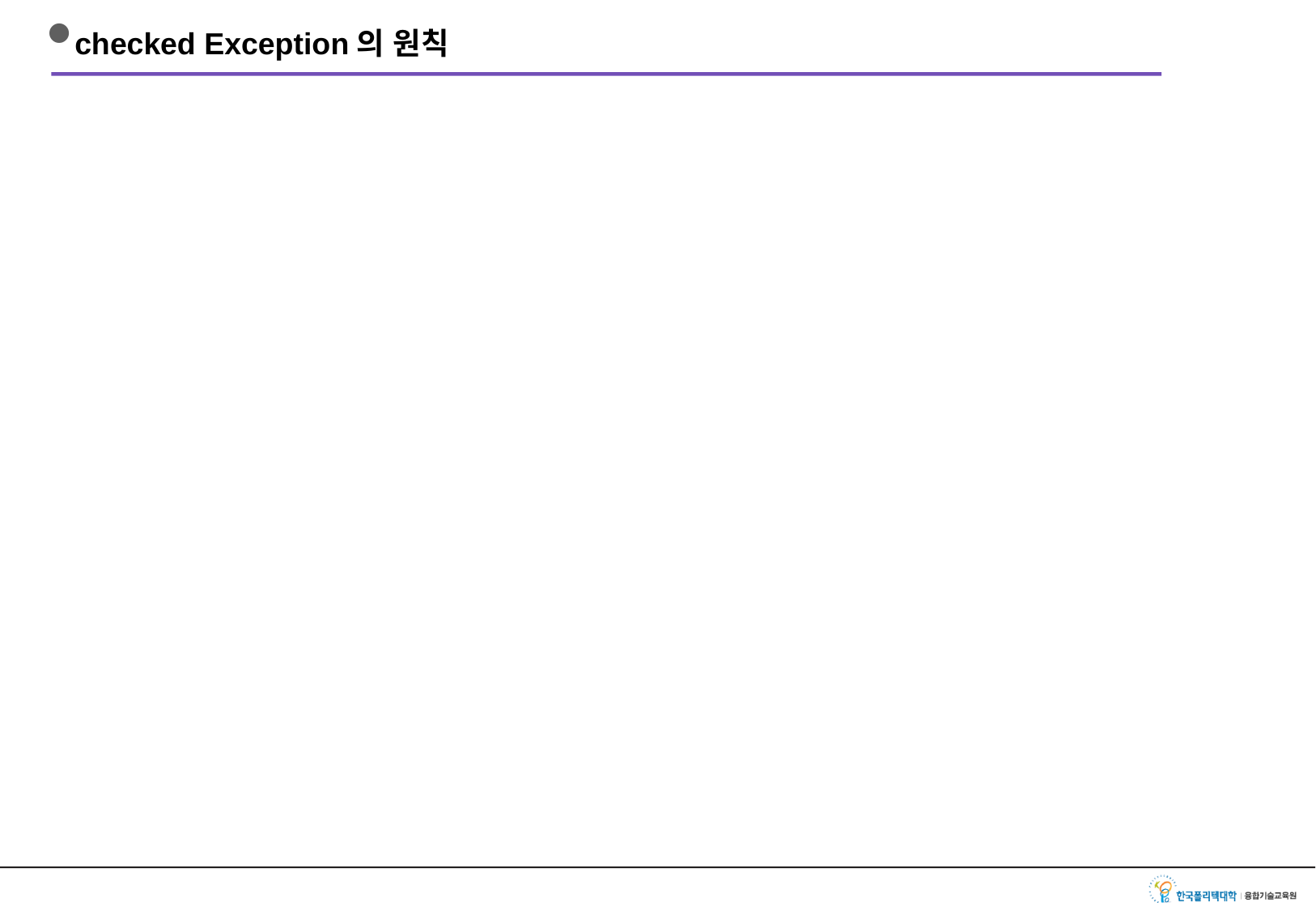

# checked Exception의 원칙
주로 JVM과 외부의 리소스가 통신을 하는 경우에 일어난다.
네트워크를 통한 통신
파일 시스템을 사용하는 작업 등
checked Exception은 실행하는 데 있어서 외부의 간섭이 일어나는 경우에 일어난다.
운영체제의 설정이나 상황이 간섭을 일으킬 수 있는 경우